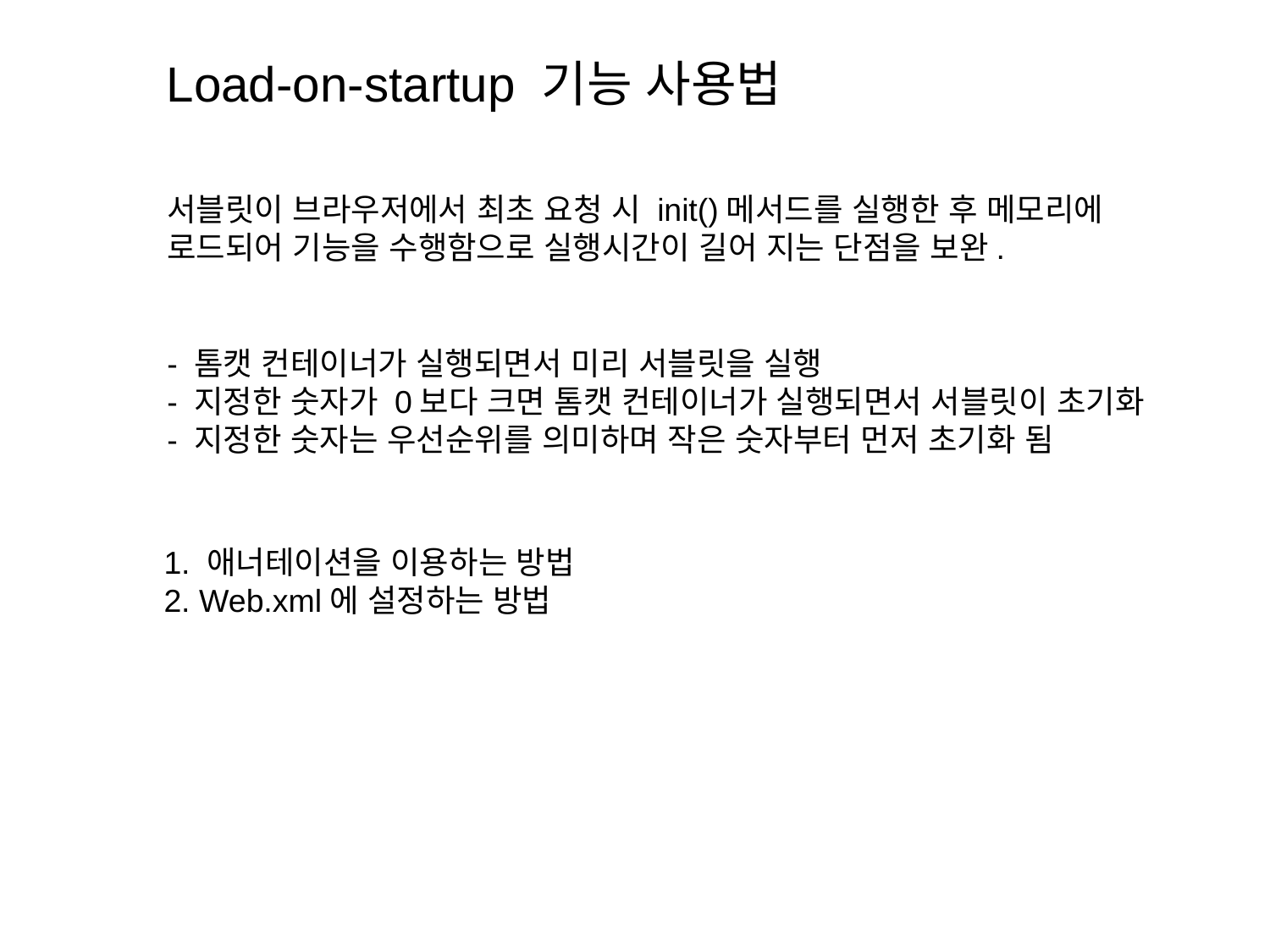

Load-on-startup 기능 사용법
서블릿이 브라우저에서 최초 요청 시 init()메서드를 실행한 후 메모리에
로드되어 기능을 수행함으로 실행시간이 길어 지는 단점을 보완.

- 톰캣 컨테이너가 실행되면서 미리 서블릿을 실행
- 지정한 숫자가 0보다 크면 톰캣 컨테이너가 실행되면서 서블릿이 초기화
- 지정한 숫자는 우선순위를 의미하며 작은 숫자부터 먼저 초기화 됨
1. 애너테이션을 이용하는 방법
2. Web.xml에 설정하는 방법